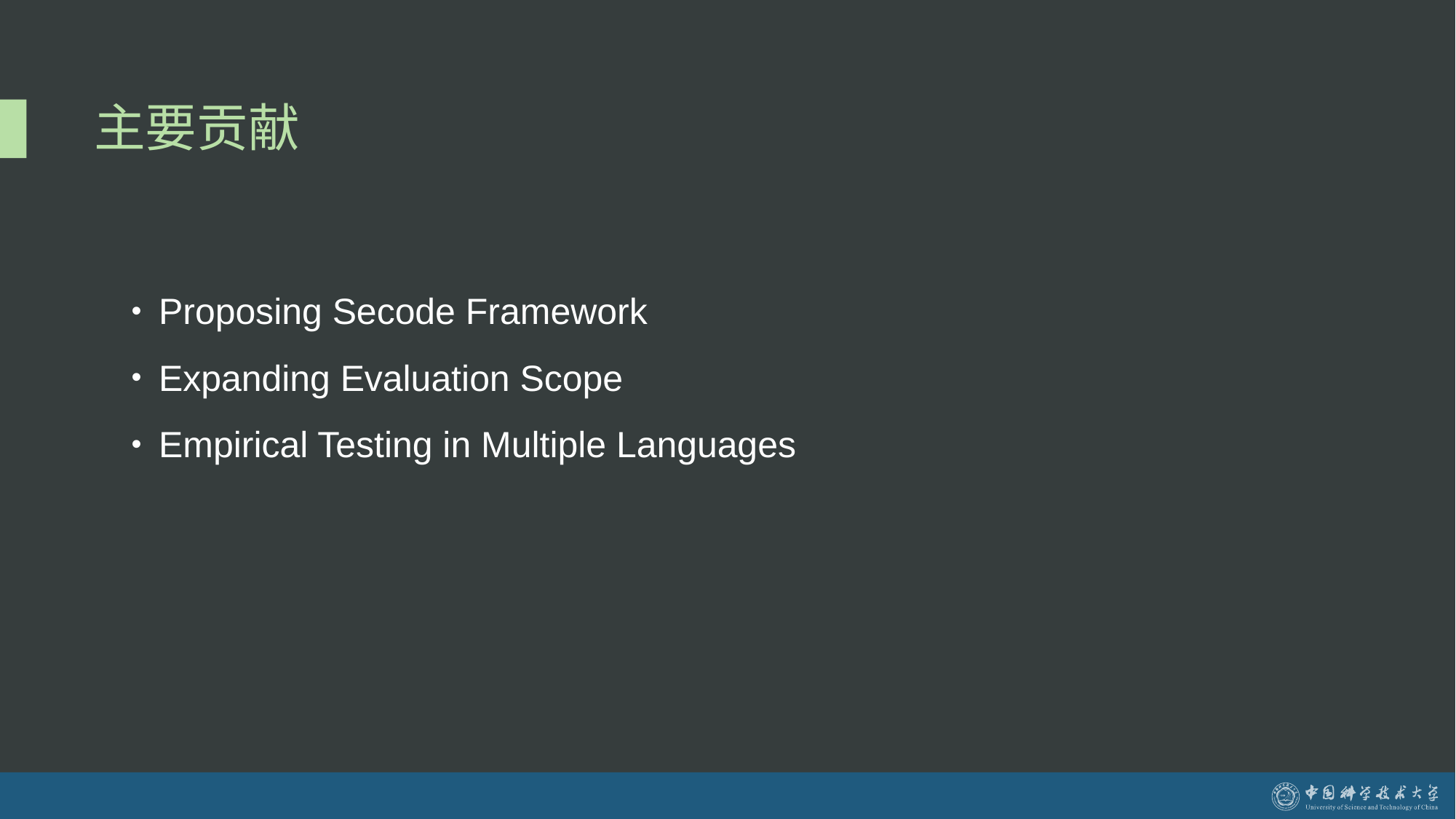

# 主要贡献
Proposing Secode Framework
Expanding Evaluation Scope
Empirical Testing in Multiple Languages